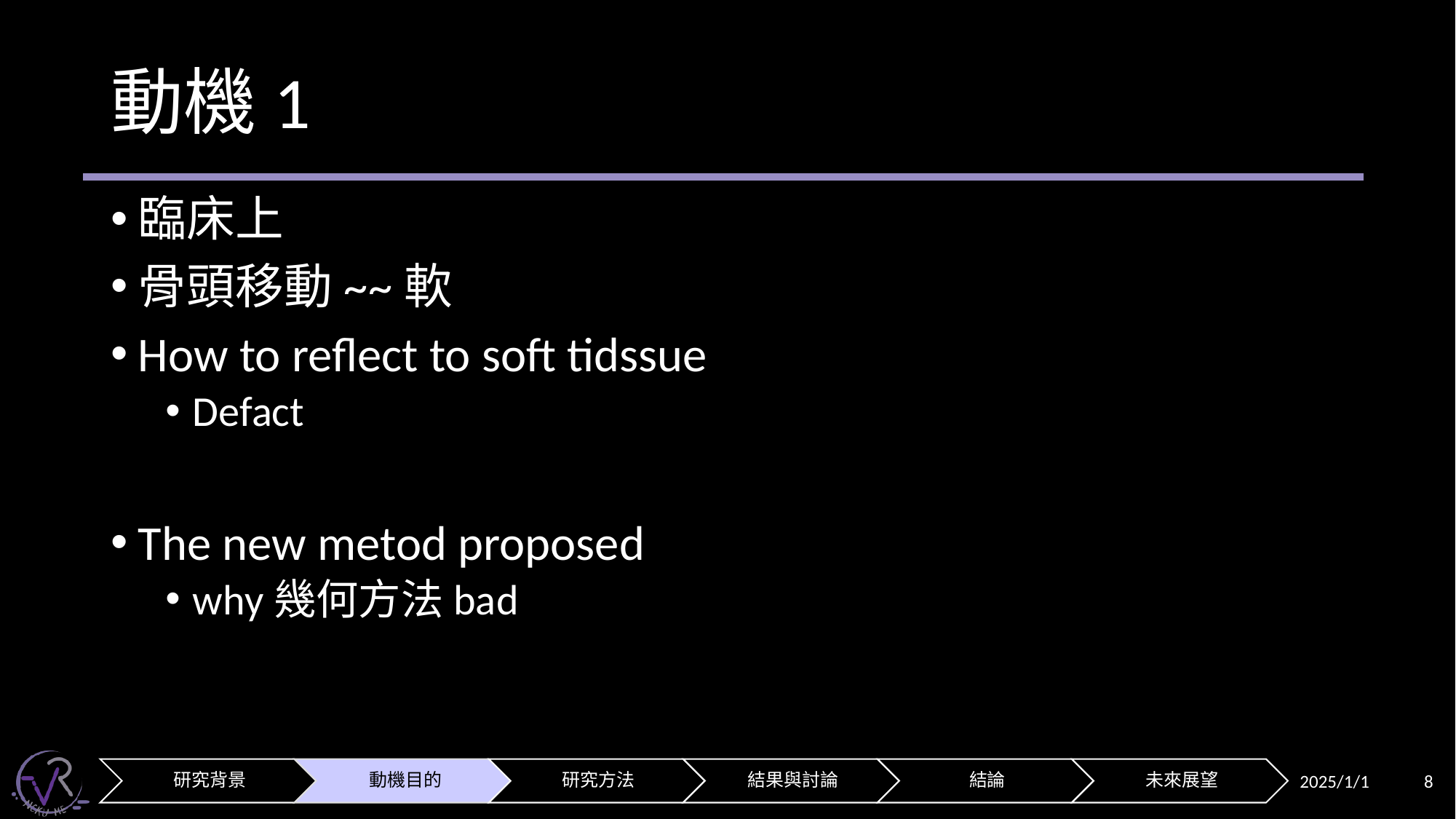

# 動機1
臨床上
骨頭移動~~軟
How to reflect to soft tidssue
Defact

The new metod proposed
why幾何方法bad
2025/1/1
8